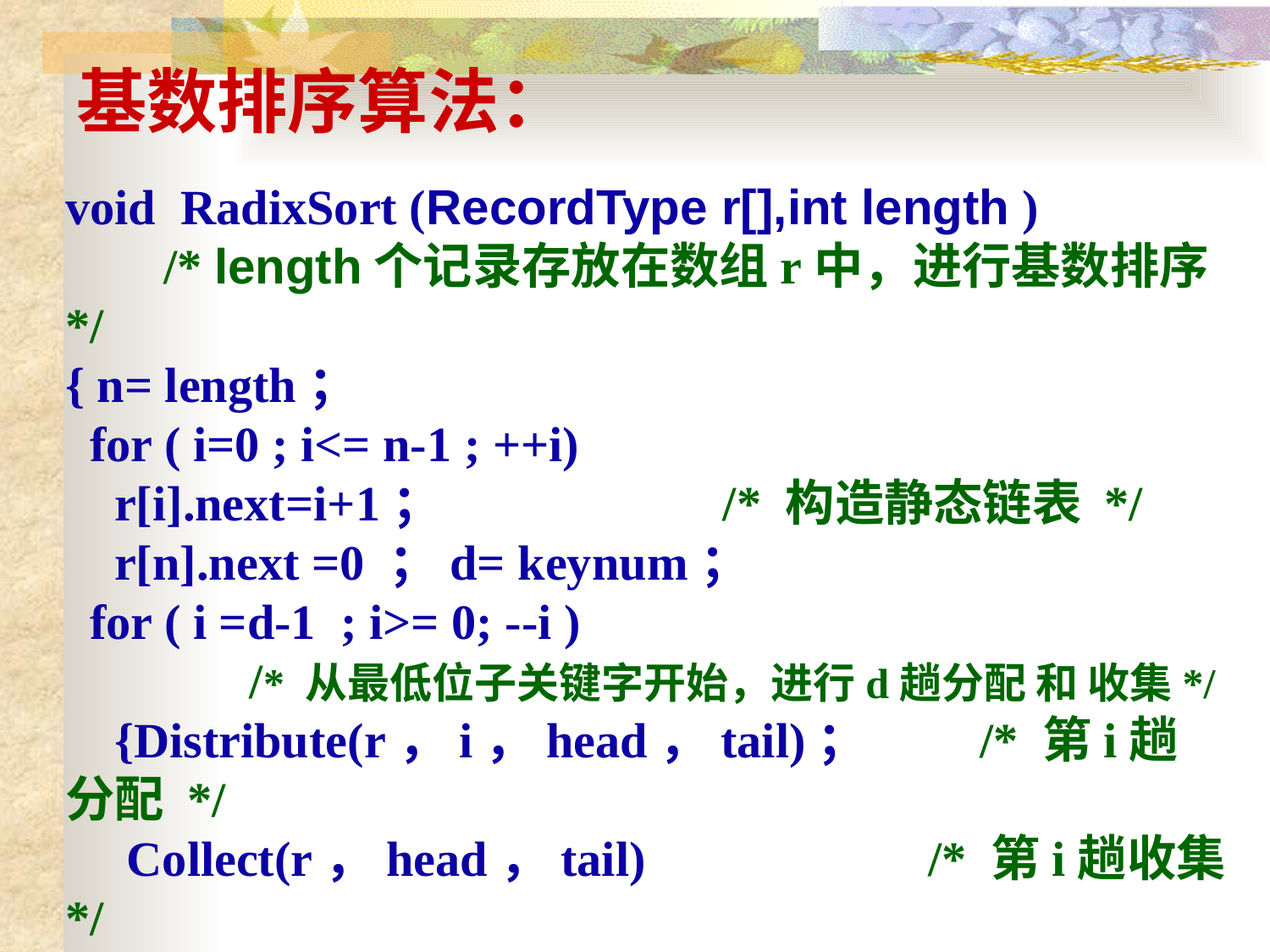

# 基数排序算法：
void  RadixSort (RecordType r[],int length )
        /* length个记录存放在数组r中，进行基数排序*/
{ n= length；
  for ( i=0 ; i<= n-1 ; ++i)
    r[i].next=i+1；                        /* 构造静态链表 */
    r[n].next =0 ；d= keynum；
  for ( i =d-1  ; i>= 0; --i )
               /* 从最低位子关键字开始，进行d趟分配 和 收集*/
    {Distribute(r，i，head，tail)；         /* 第i趟分配 */
     Collect(r，head，tail)                       /* 第i趟收集 */
    } }